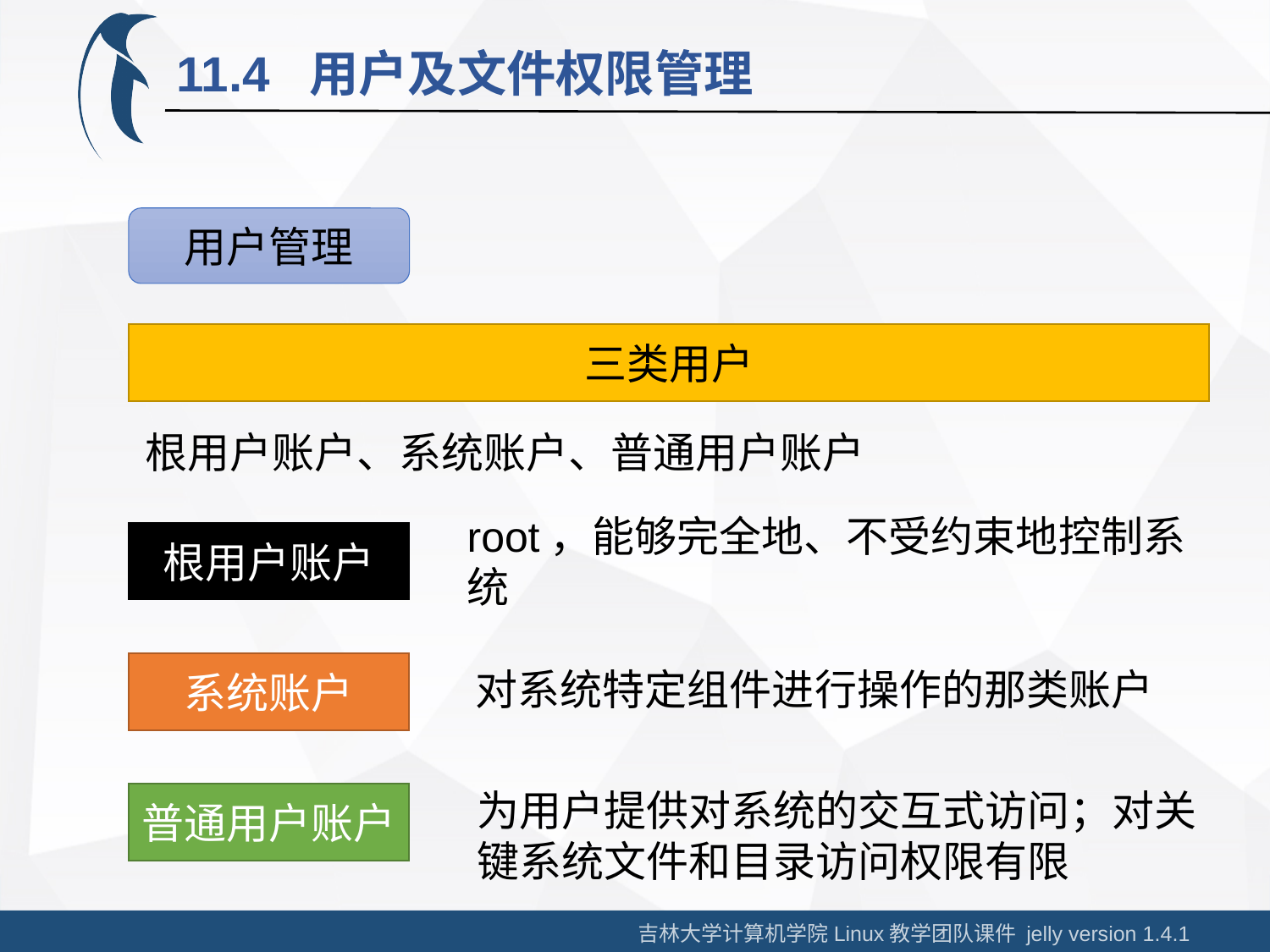

11.4  用户及文件权限管理
用户管理
三类用户
根用户账户、系统账户、普通用户账户
root，能够完全地、不受约束地控制系统
根用户账户
系统账户
对系统特定组件进行操作的那类账户
为用户提供对系统的交互式访问；对关键系统文件和目录访问权限有限
普通用户账户